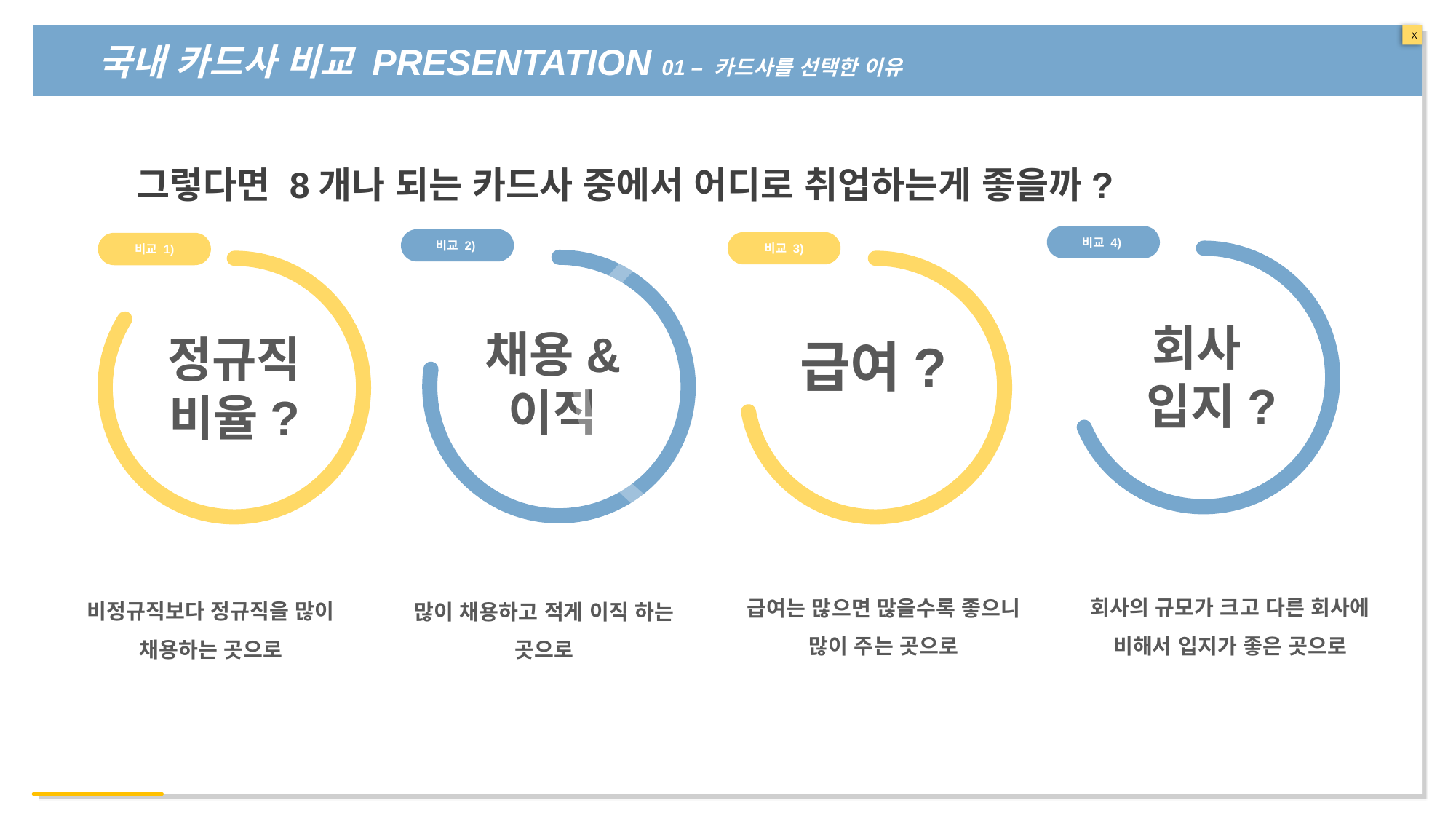

국내 카드사 비교 PRESENTATION 01 – 카드사를 선택한 이유
X
그렇다면 8개나 되는 카드사 중에서 어디로 취업하는게 좋을까?

비교 4)
비교 2)
비교 3)
비교 1)

회사입지?
채용& 이직
정규직 비율?
급여?
회사의 규모가 크고 다른 회사에 비해서 입지가 좋은 곳으로
급여는 많으면 많을수록 좋으니 많이 주는 곳으로
비정규직보다 정규직을 많이 채용하는 곳으로
많이 채용하고 적게 이직 하는 곳으로